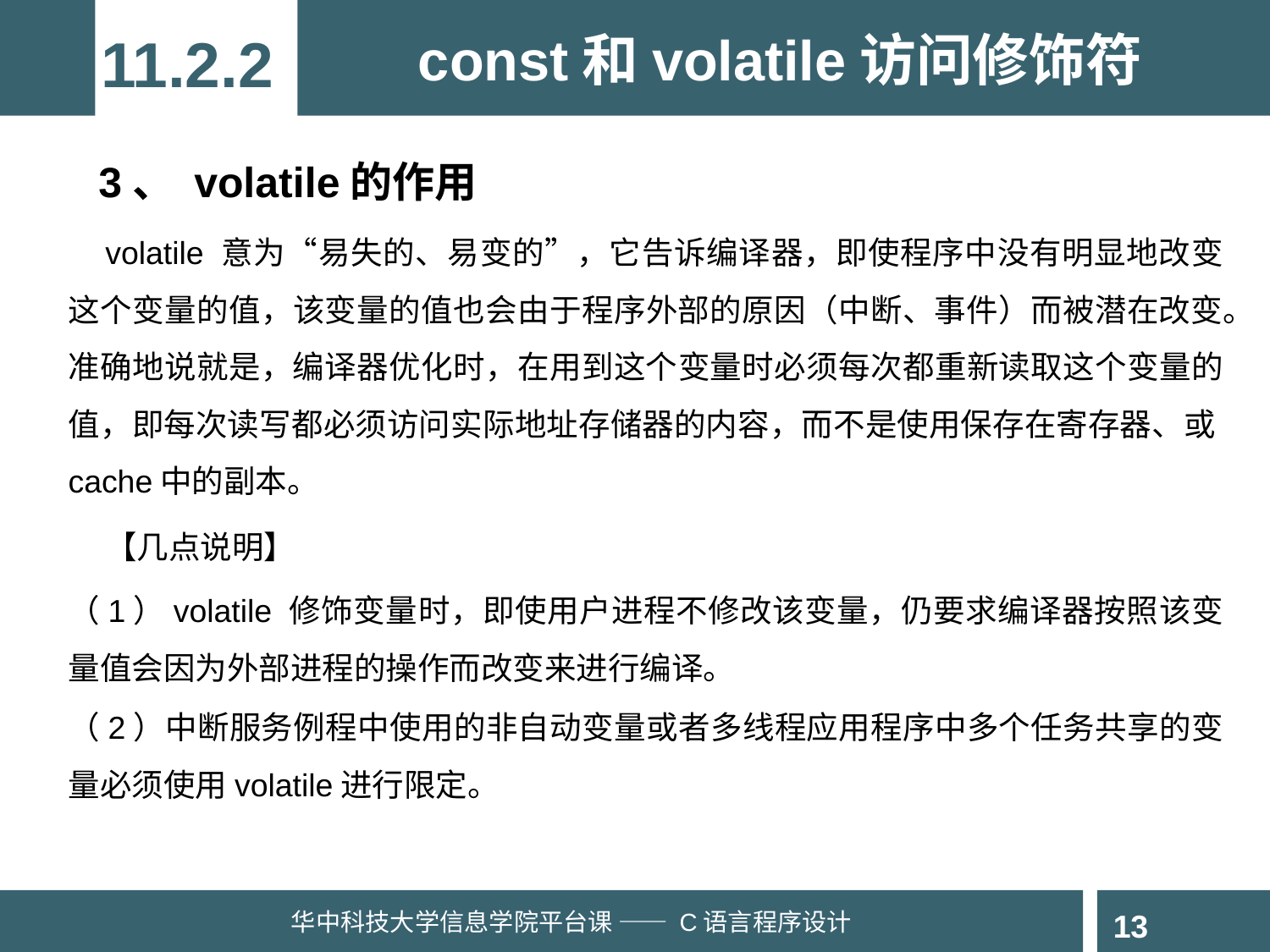

11.2.2
const和volatile访问修饰符
3、 volatile的作用
volatile 意为“易失的、易变的”，它告诉编译器，即使程序中没有明显地改变这个变量的值，该变量的值也会由于程序外部的原因（中断、事件）而被潜在改变。准确地说就是，编译器优化时，在用到这个变量时必须每次都重新读取这个变量的值，即每次读写都必须访问实际地址存储器的内容，而不是使用保存在寄存器、或cache中的副本。
【几点说明】
（1）volatile 修饰变量时，即使用户进程不修改该变量，仍要求编译器按照该变量值会因为外部进程的操作而改变来进行编译。
（2）中断服务例程中使用的非自动变量或者多线程应用程序中多个任务共享的变量必须使用volatile进行限定。